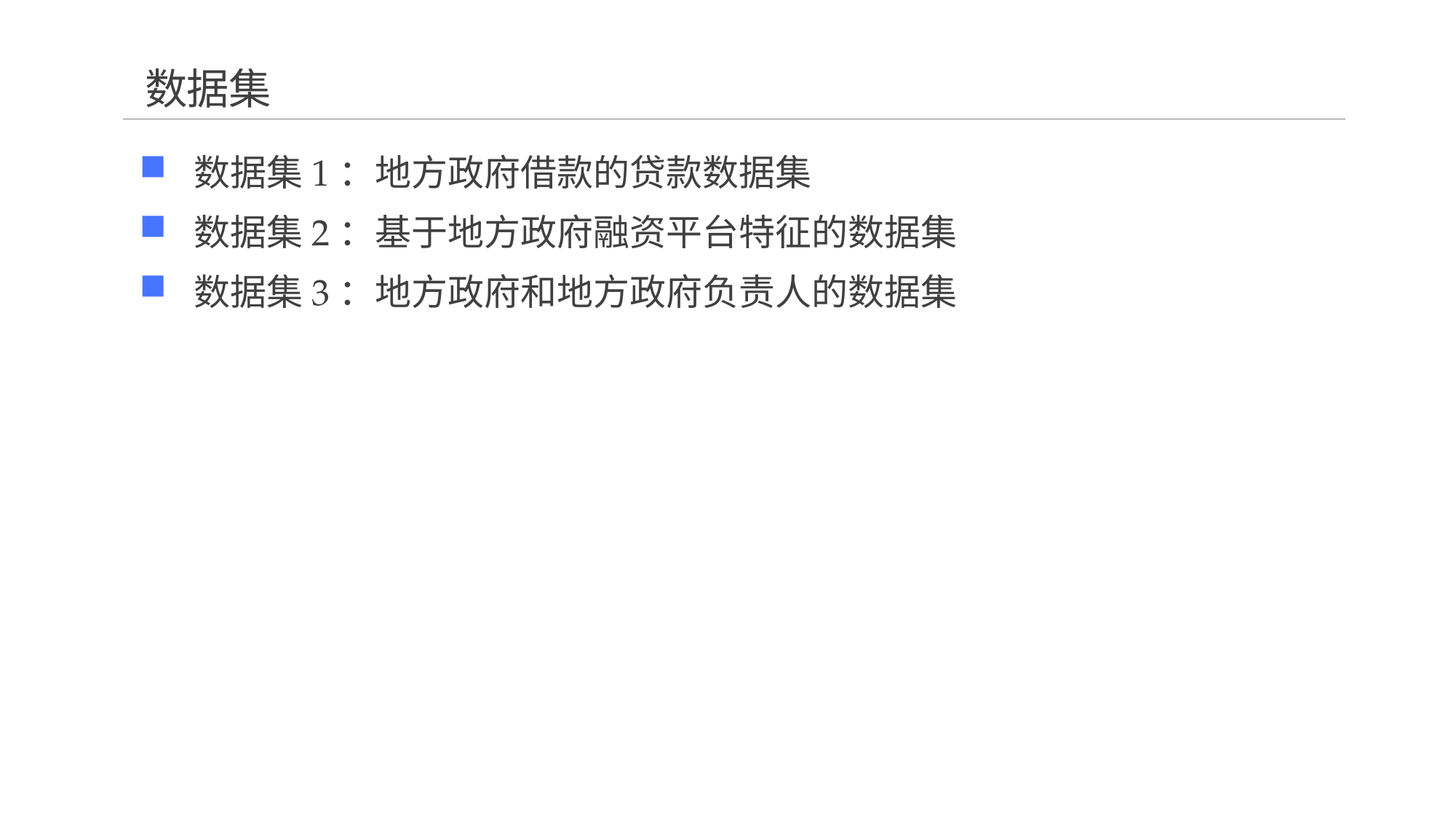

# 数据集
数据集1：地方政府借款的贷款数据集
数据集2：基于地方政府融资平台特征的数据集
数据集3：地方政府和地方政府负责人的数据集